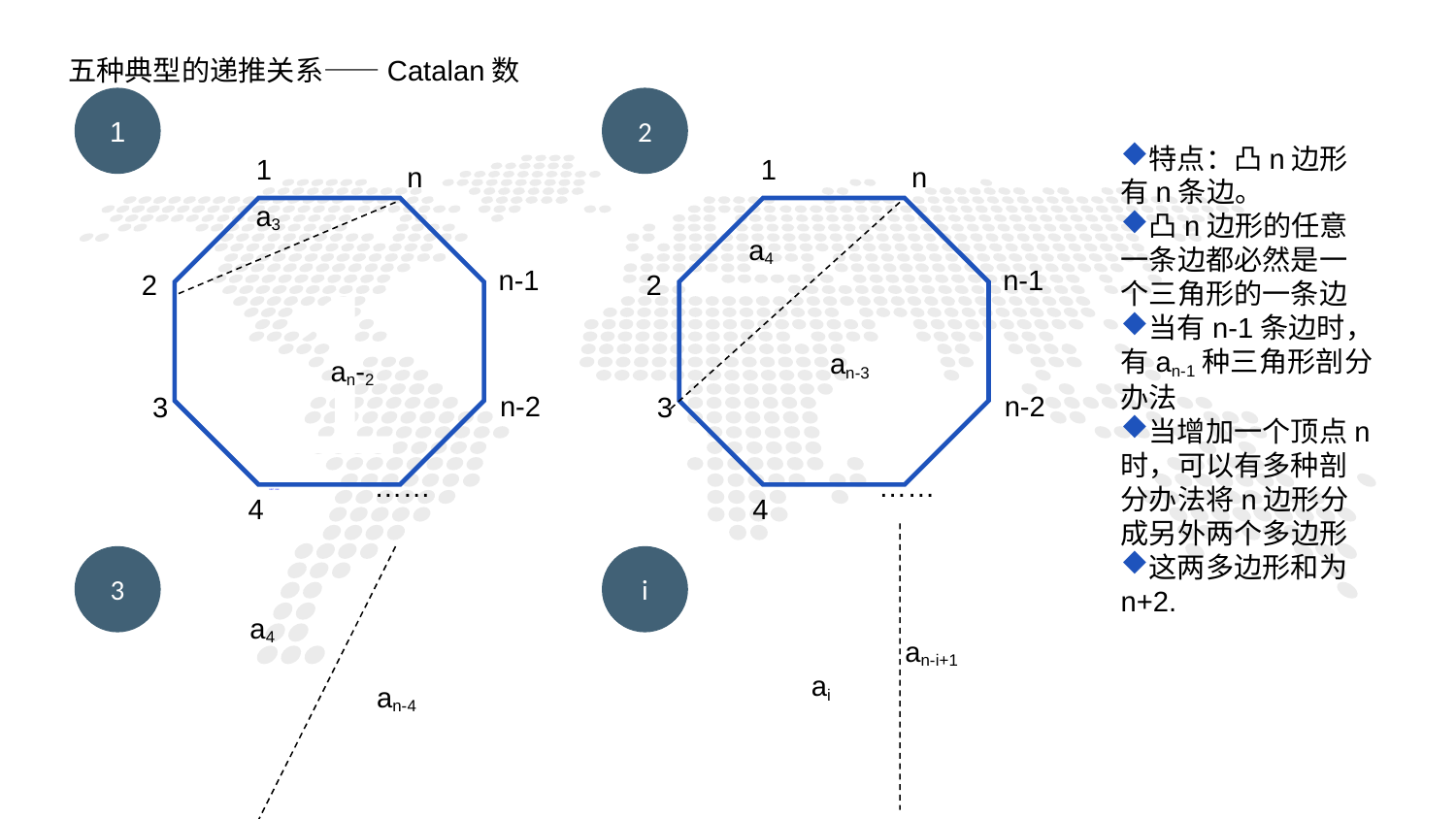

五种典型的递推关系——Catalan数
1
2
特点：凸n边形有n条边。
凸n边形的任意一条边都必然是一个三角形的一条边
当有n-1条边时，有an-1种三角形剖分办法
当增加一个顶点n时，可以有多种剖分办法将n边形分成另外两个多边形
这两多边形和为n+2.
1
n

n-1
2
n-2
3
……
4
1
n

n-1
2
n-2
3
……
4
a3

1
a4
an-3
an-2
PART  ONE

3
i

a4
an-i+1
ai
an-4